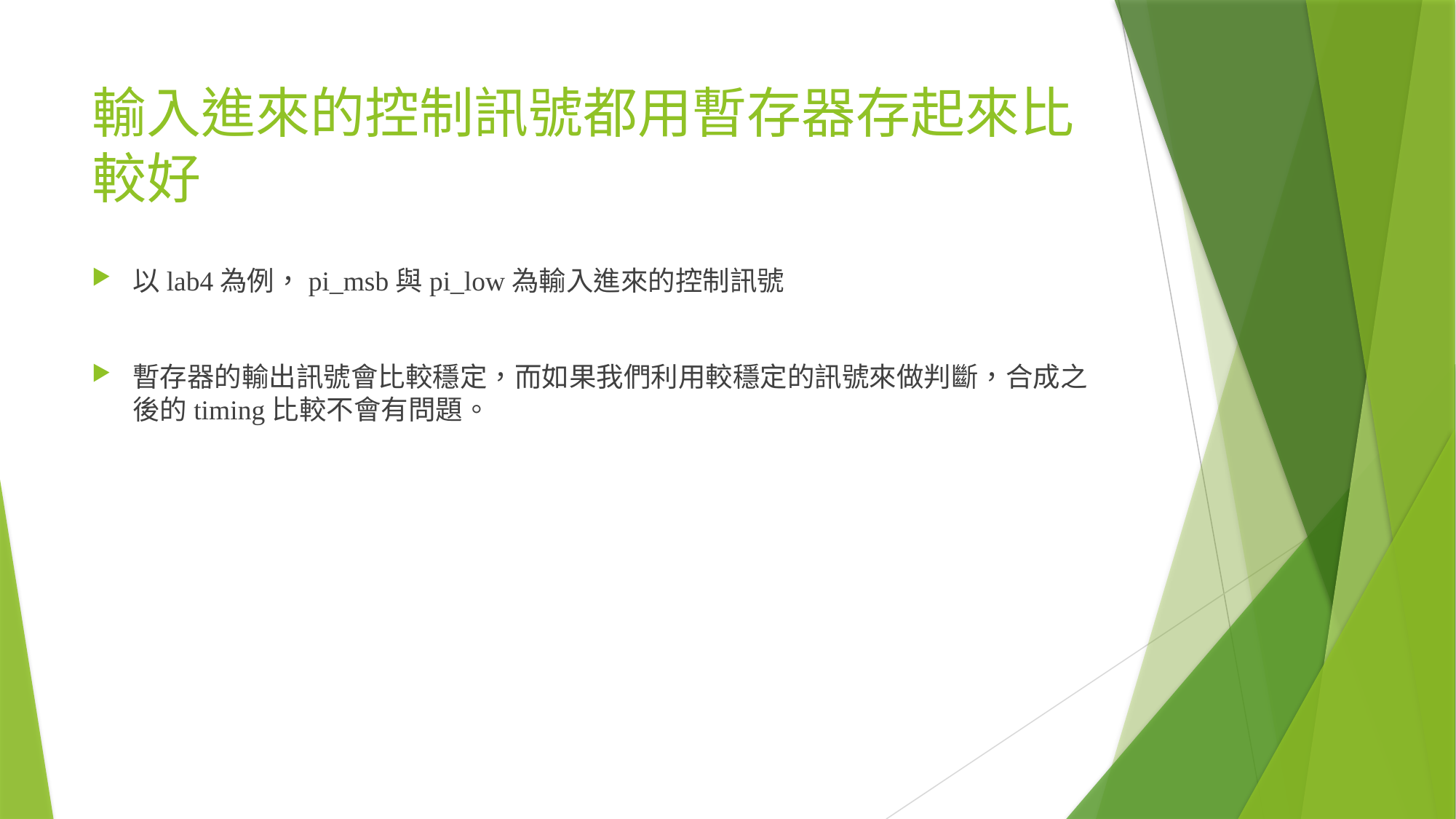

# 輸入進來的控制訊號都用暫存器存起來比較好
以lab4為例，pi_msb與pi_low為輸入進來的控制訊號

暫存器的輸出訊號會比較穩定，而如果我們利用較穩定的訊號來做判斷，合成之後的timing比較不會有問題。